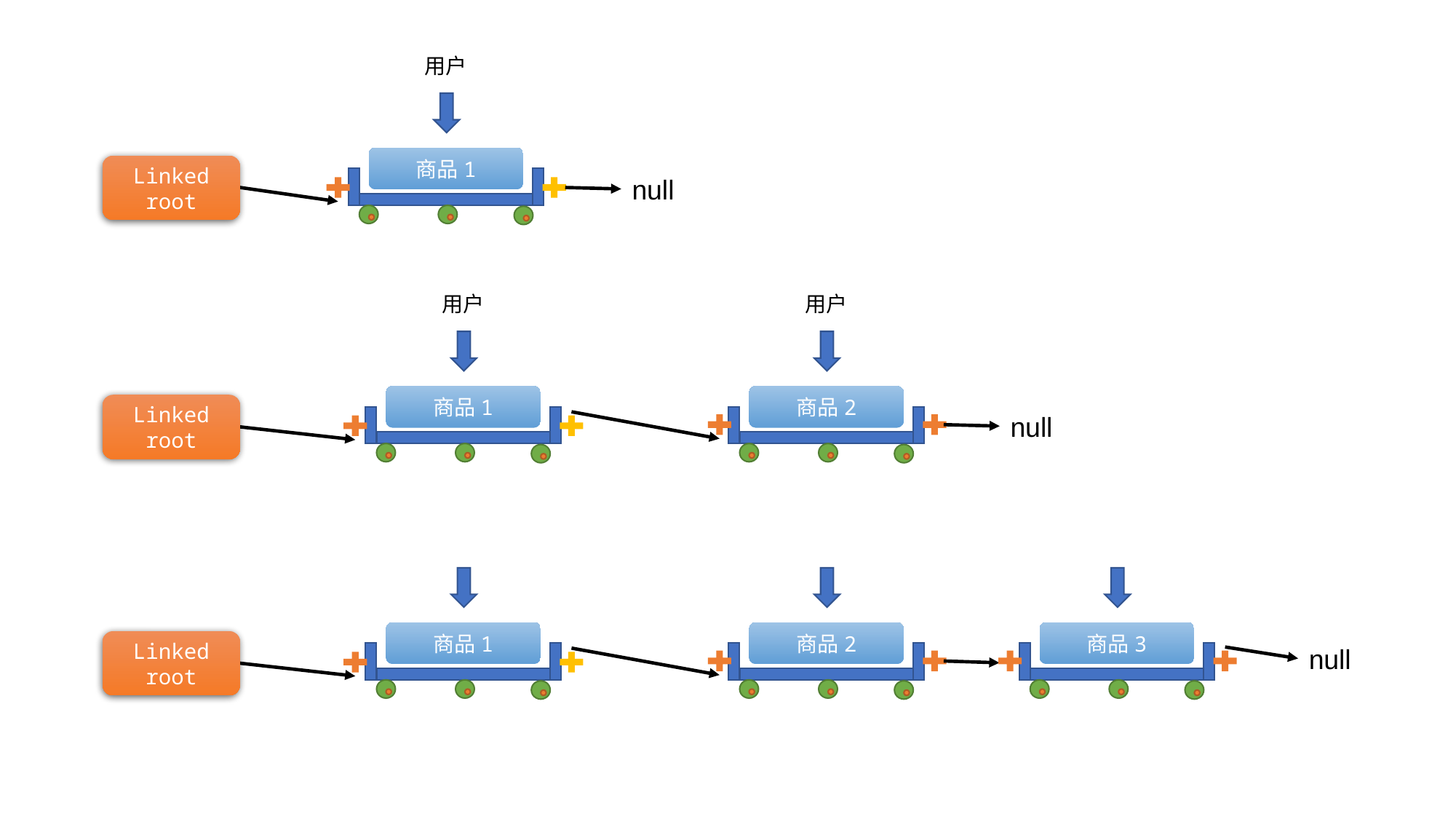

用户

商品1
Linked root
null

用户
用户

商品1
商品2
Linked root
null

商品1
商品3
商品2
Linked root
null